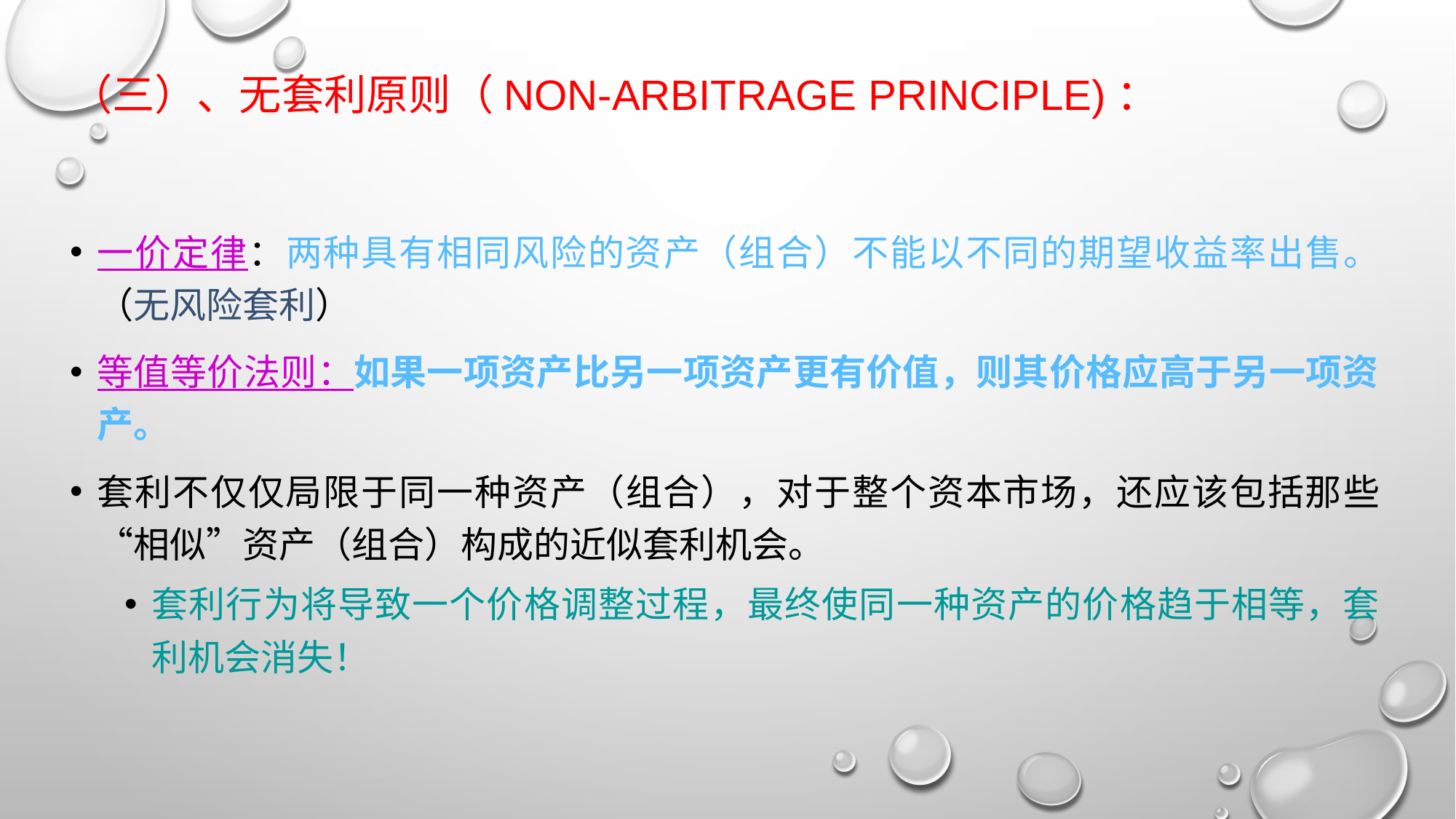

# （三）、无套利原则（Non-arbitrage principle)：
一价定律：两种具有相同风险的资产（组合）不能以不同的期望收益率出售。（无风险套利）
等值等价法则：如果一项资产比另一项资产更有价值，则其价格应高于另一项资产。
套利不仅仅局限于同一种资产（组合），对于整个资本市场，还应该包括那些“相似”资产（组合）构成的近似套利机会。
套利行为将导致一个价格调整过程，最终使同一种资产的价格趋于相等，套利机会消失！